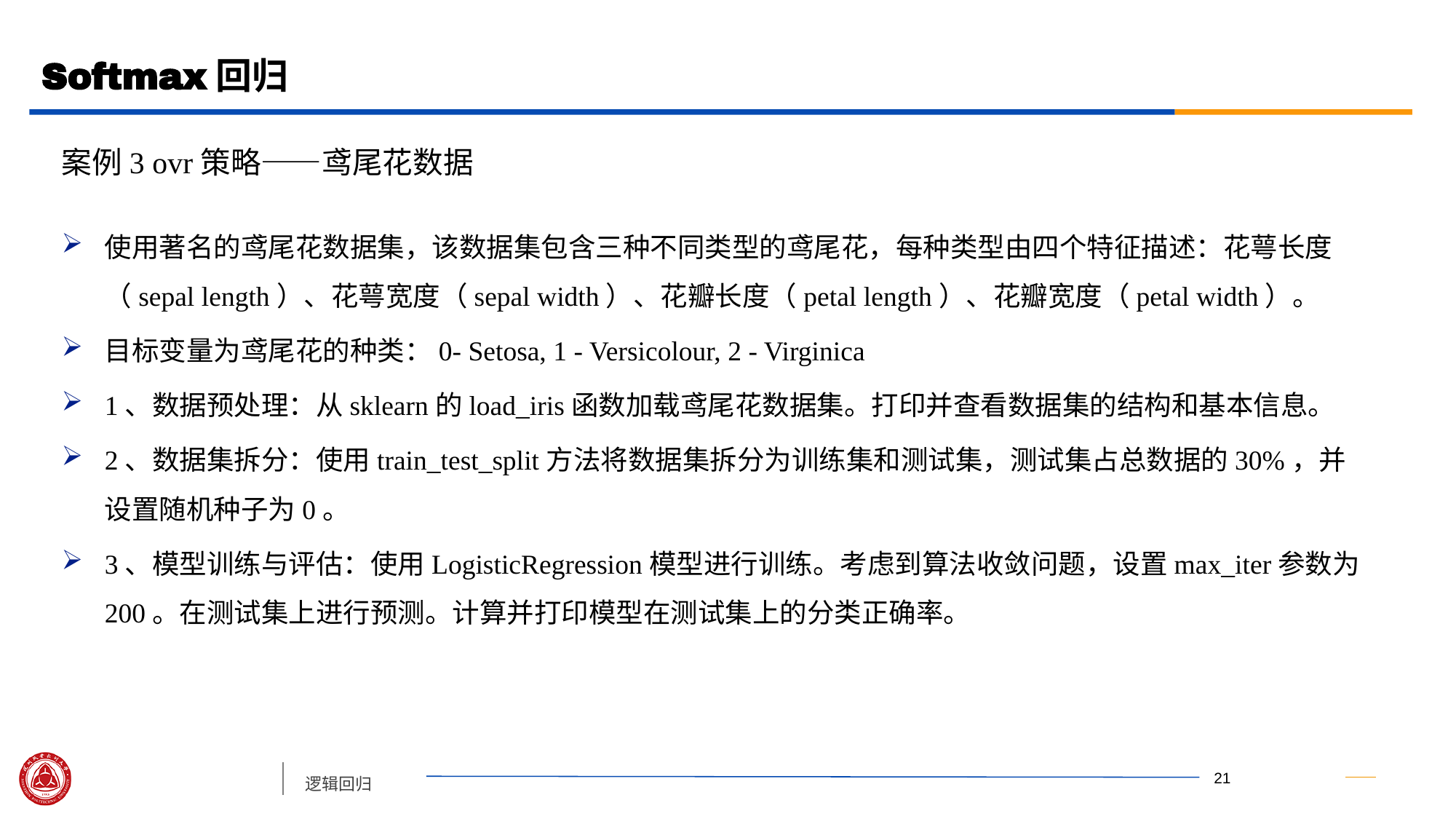

# Softmax回归
案例3 ovr策略——鸢尾花数据
使用著名的鸢尾花数据集，该数据集包含三种不同类型的鸢尾花，每种类型由四个特征描述：花萼长度（sepal length）、花萼宽度（sepal width）、花瓣长度（petal length）、花瓣宽度（petal width）。
目标变量为鸢尾花的种类：0- Setosa, 1 - Versicolour, 2 - Virginica
1、数据预处理：从sklearn的load_iris函数加载鸢尾花数据集。打印并查看数据集的结构和基本信息。
2、数据集拆分：使用train_test_split方法将数据集拆分为训练集和测试集，测试集占总数据的30%，并设置随机种子为0。
3、模型训练与评估：使用LogisticRegression模型进行训练。考虑到算法收敛问题，设置max_iter参数为200。在测试集上进行预测。计算并打印模型在测试集上的分类正确率。